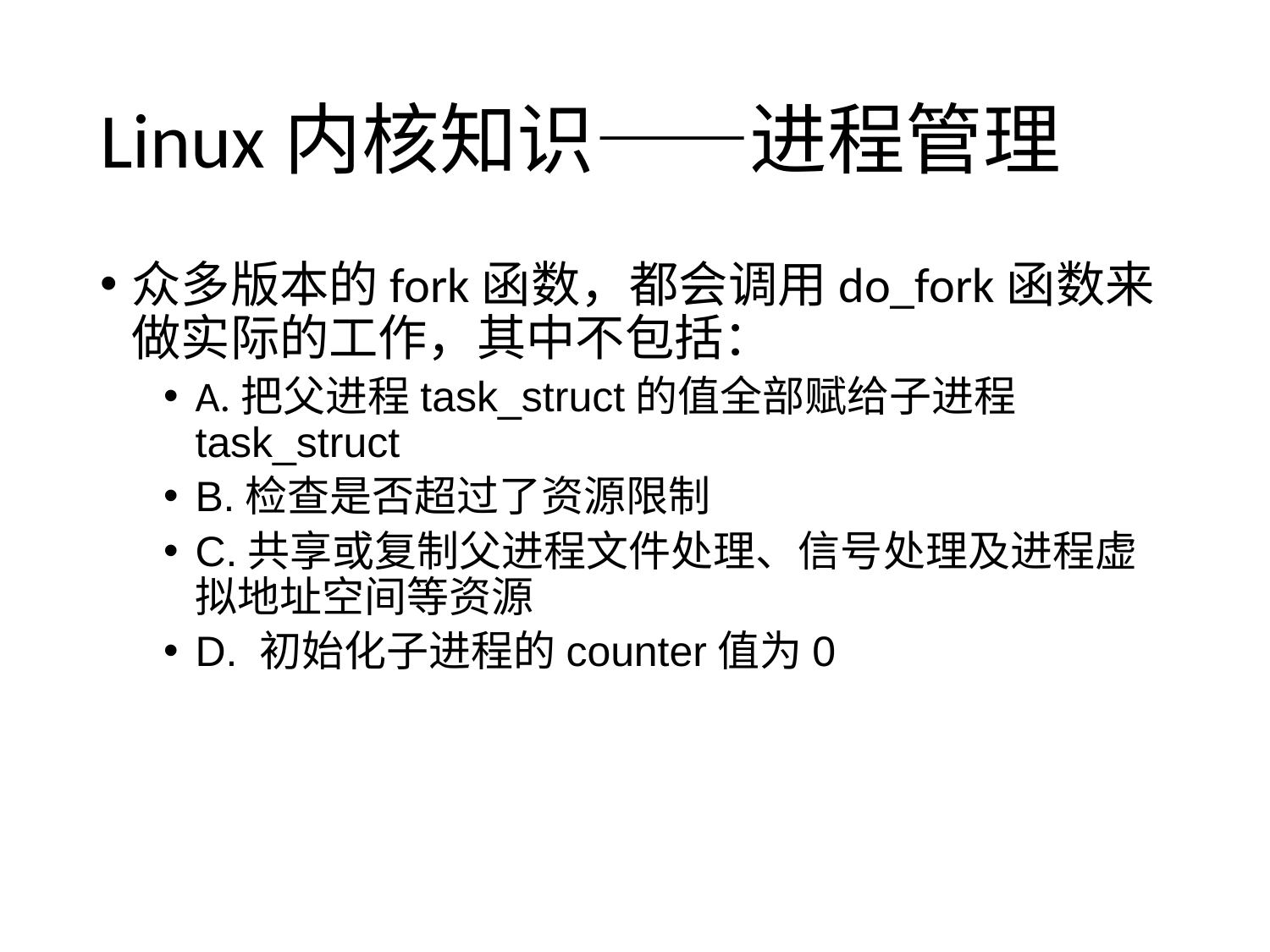

# Linux内核知识——进程管理
众多版本的fork函数，都会调用do_fork函数来做实际的工作，其中不包括：
A.把父进程task_struct的值全部赋给子进程task_struct
B.检查是否超过了资源限制
C.共享或复制父进程文件处理、信号处理及进程虚拟地址空间等资源
D. 初始化子进程的counter值为0